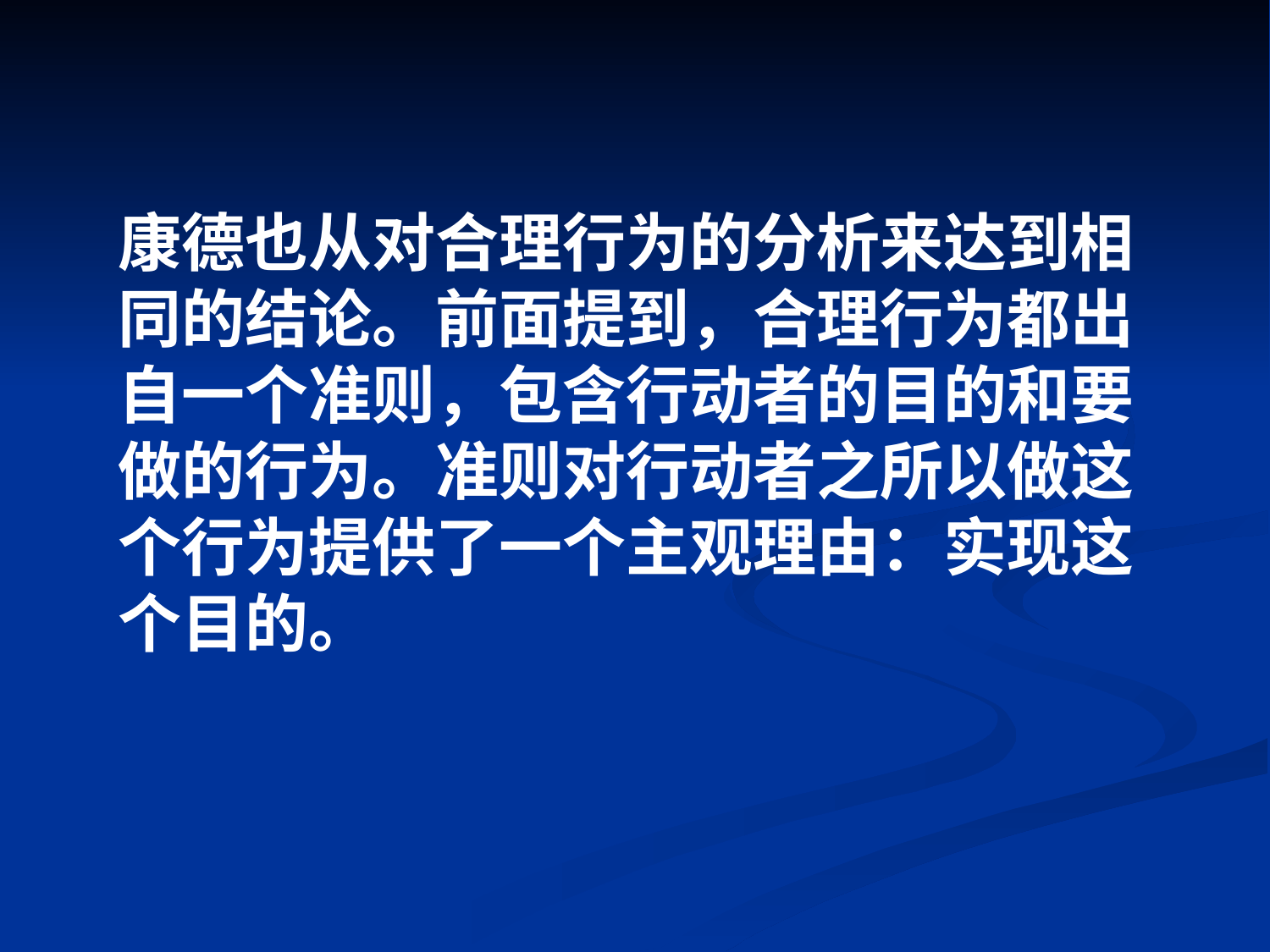

康德也从对合理行为的分析来达到相同的结论。前面提到，合理行为都出自一个准则，包含行动者的目的和要做的行为。准则对行动者之所以做这个行为提供了一个主观理由：实现这个目的。